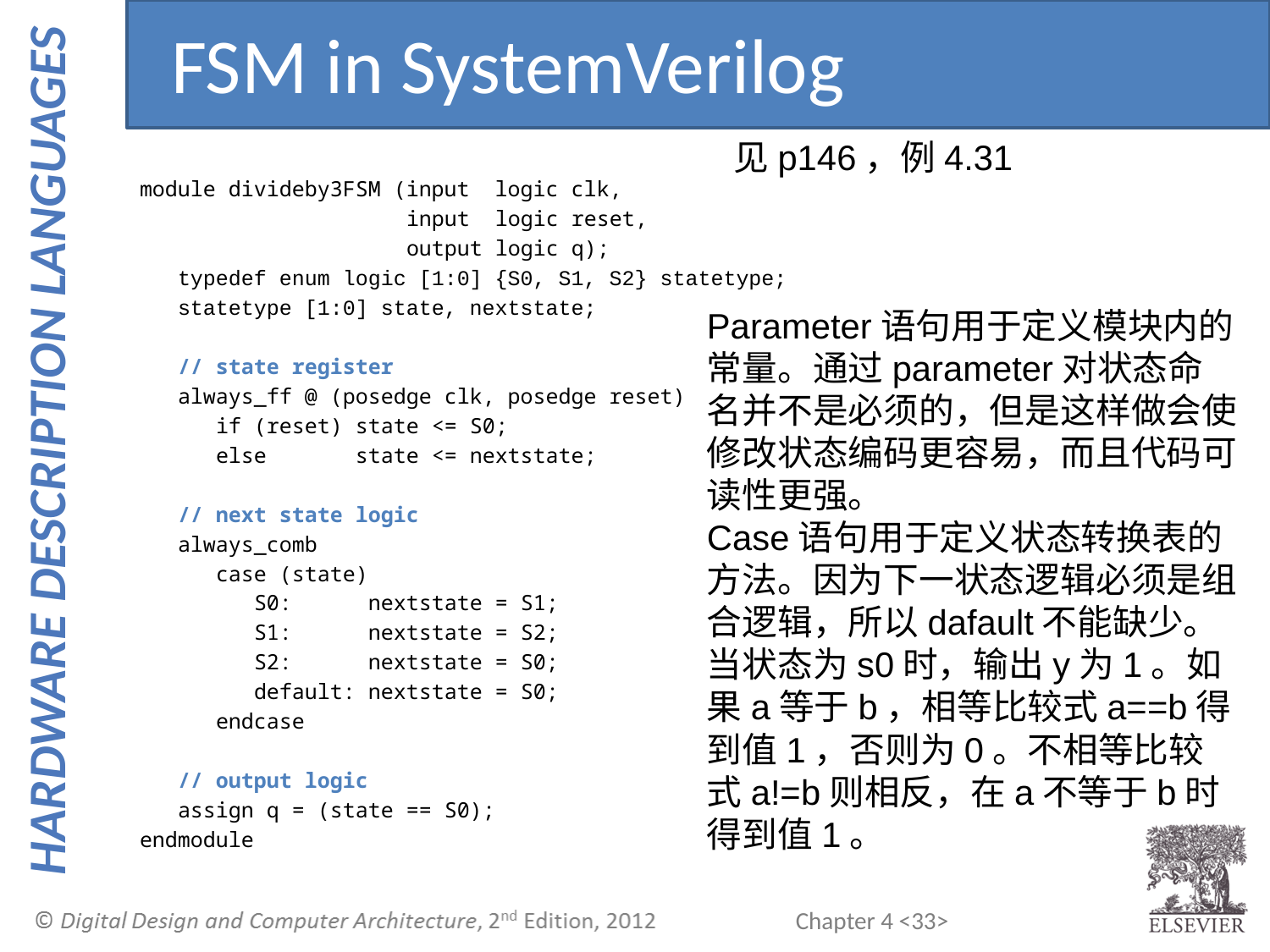

FSM in SystemVerilog
见p146，例4.31

module divideby3FSM (input  logic clk,
                     input  logic reset,
                     output logic q);
   typedef enum logic [1:0] {S0, S1, S2} statetype;
   statetype [1:0] state, nextstate;

   // state register
   always_ff @ (posedge clk, posedge reset)
      if (reset) state <= S0;
      else       state <= nextstate;

   // next state logic
   always_comb
      case (state)
         S0:      nextstate = S1;
         S1:      nextstate = S2;
         S2:      nextstate = S0;
         default: nextstate = S0;
      endcase

   // output logic
   assign q = (state == S0);
endmodule
Parameter语句用于定义模块内的常量。通过parameter对状态命名并不是必须的，但是这样做会使修改状态编码更容易，而且代码可读性更强。
Case语句用于定义状态转换表的方法。因为下一状态逻辑必须是组合逻辑，所以dafault不能缺少。
当状态为s0时，输出y为1。如果a等于b，相等比较式a==b得到值1，否则为0。不相等比较式a!=b则相反，在a不等于b时得到值1。